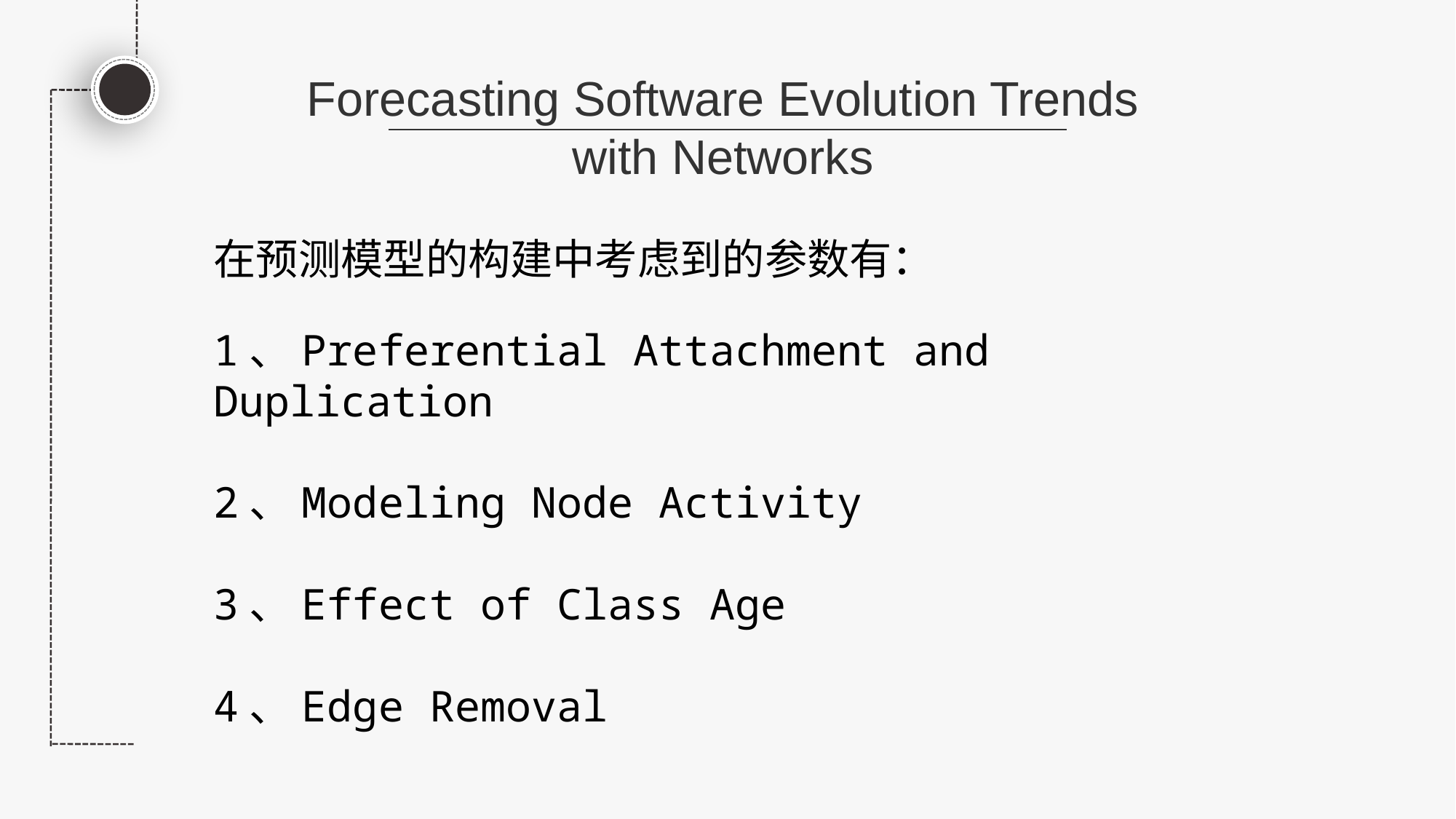

Forecasting Software Evolution Trends
with Networks

在预测模型的构建中考虑到的参数有：
1、Preferential Attachment and Duplication

2、Modeling Node Activity

3、Effect of Class Age

4、Edge Removal